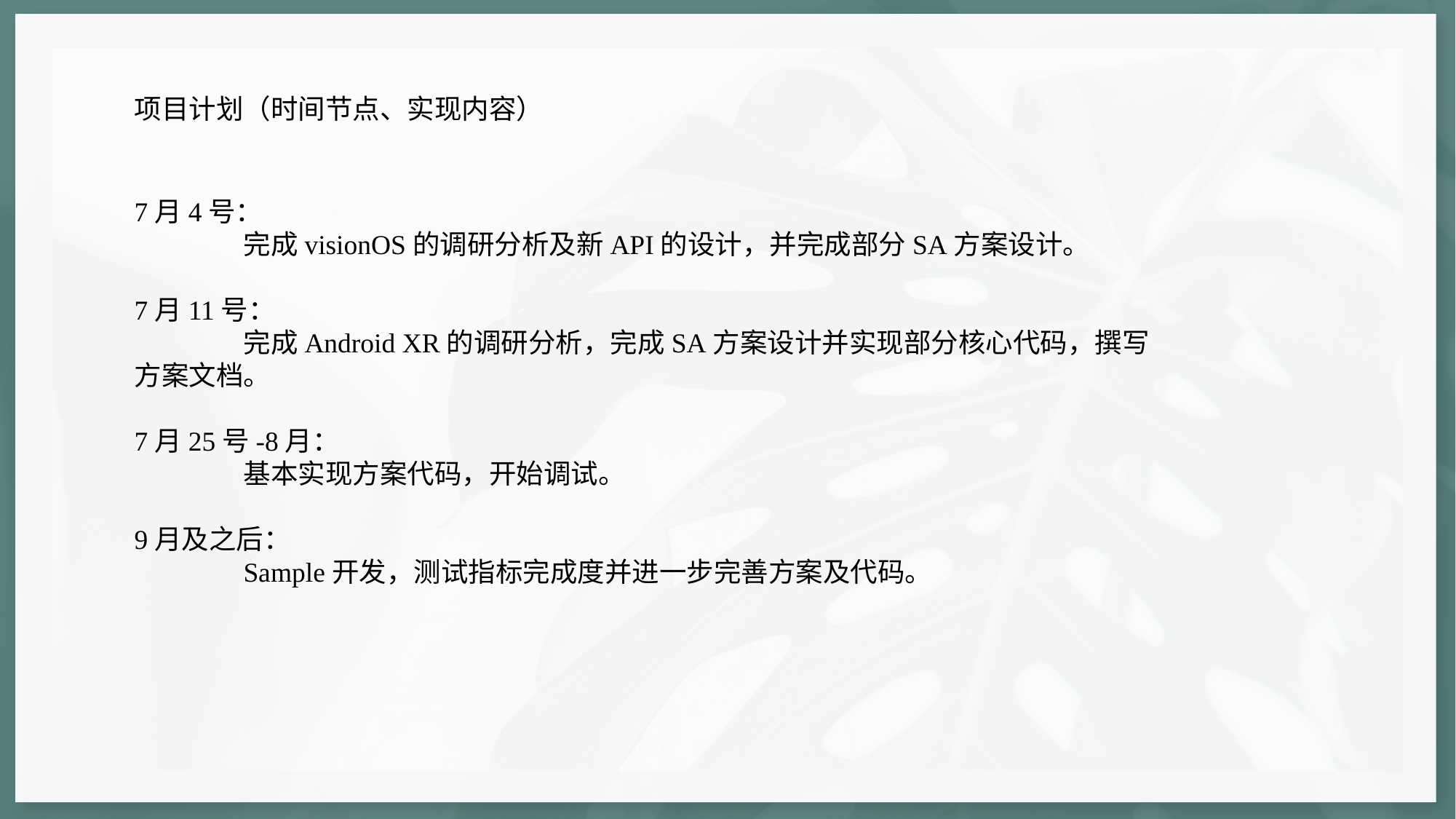

项目计划（时间节点、实现内容）
7月4号：
	完成visionOS的调研分析及新API的设计，并完成部分SA方案设计。

7月11号：
	完成Android XR的调研分析，完成SA方案设计并实现部分核心代码，撰写方案文档。

7月25号-8月：
	基本实现方案代码，开始调试。

9月及之后：
	Sample开发，测试指标完成度并进一步完善方案及代码。